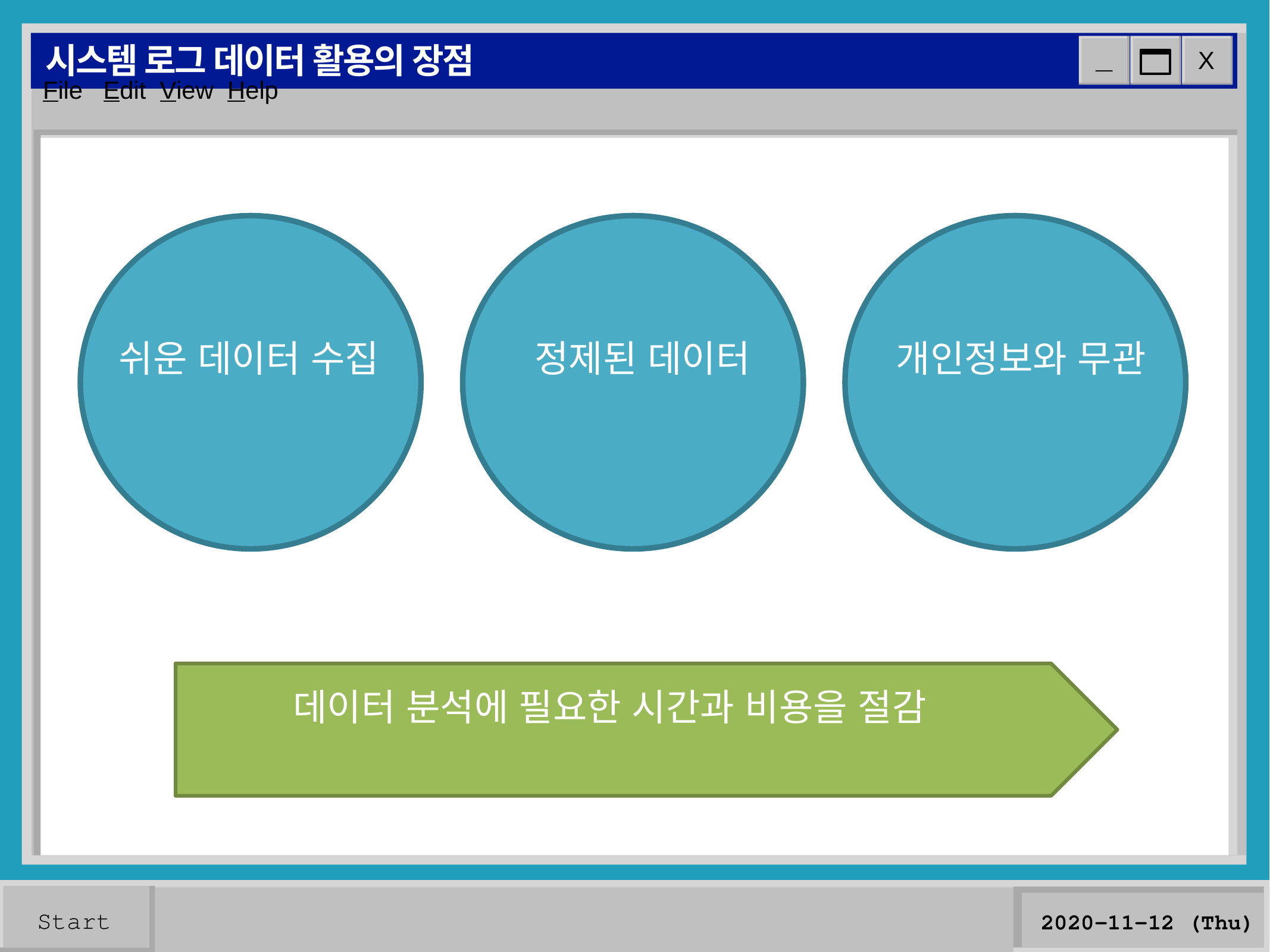

# 시스템 로그 데이터 활용의 장점

정제된 데이터
개인정보와 무관
쉬운 데이터 수집

데이터 분석에 필요한 시간과 비용을 절감